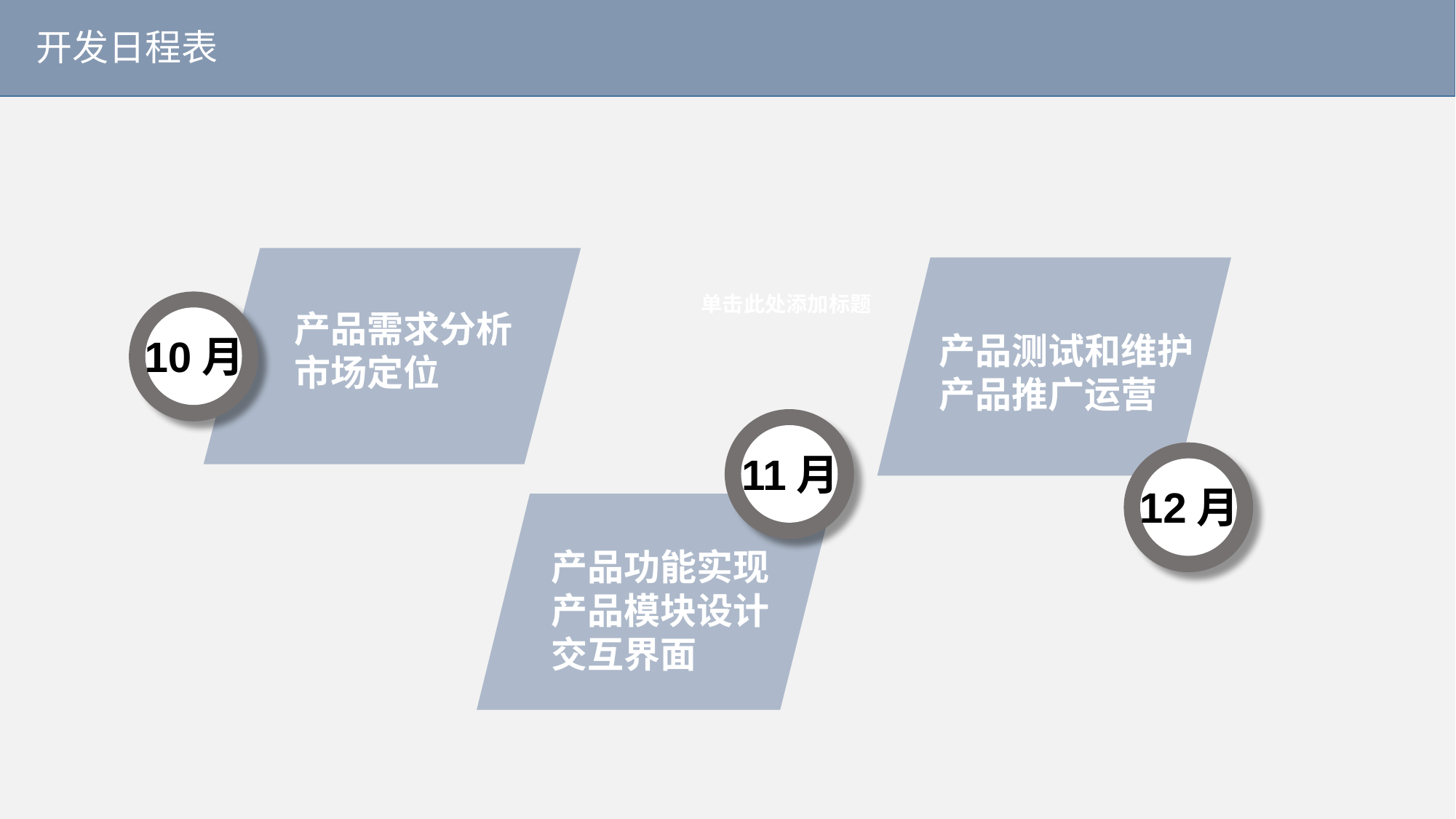

开发日程表

单击此处添加标题

10月
产品需求分析
市场定位

产品测试和维护
产品推广运营

11月

12月

产品功能实现
产品模块设计
交互界面